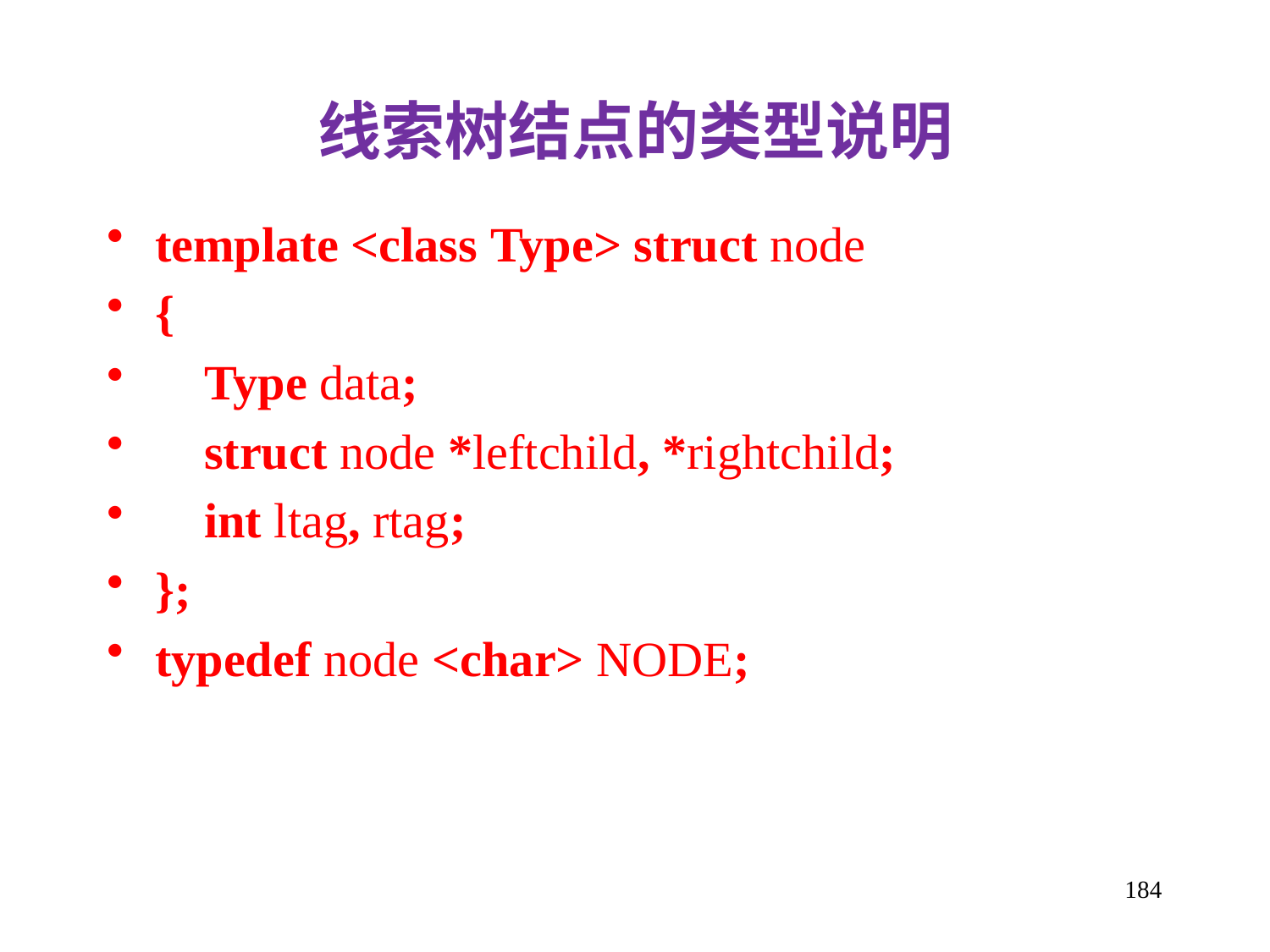

线索树结点的类型说明
template <class Type> struct node
{
    Type data;
    struct node *leftchild, *rightchild;
    int ltag, rtag;
};
typedef node <char> NODE;
184